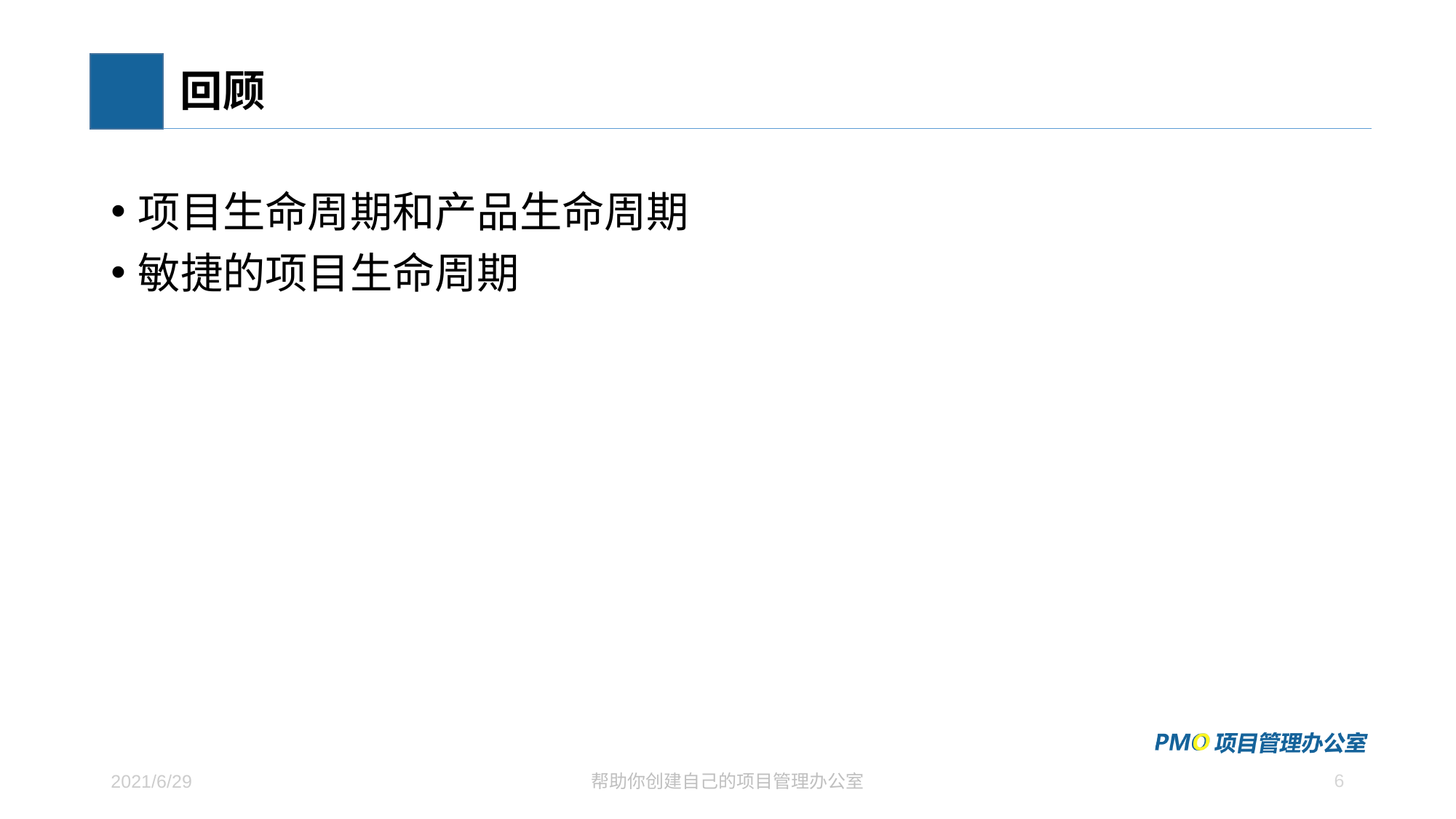

# 回顾
项目生命周期和产品生命周期
敏捷的项目生命周期
6
2021/6/29
帮助你创建自己的项目管理办公室